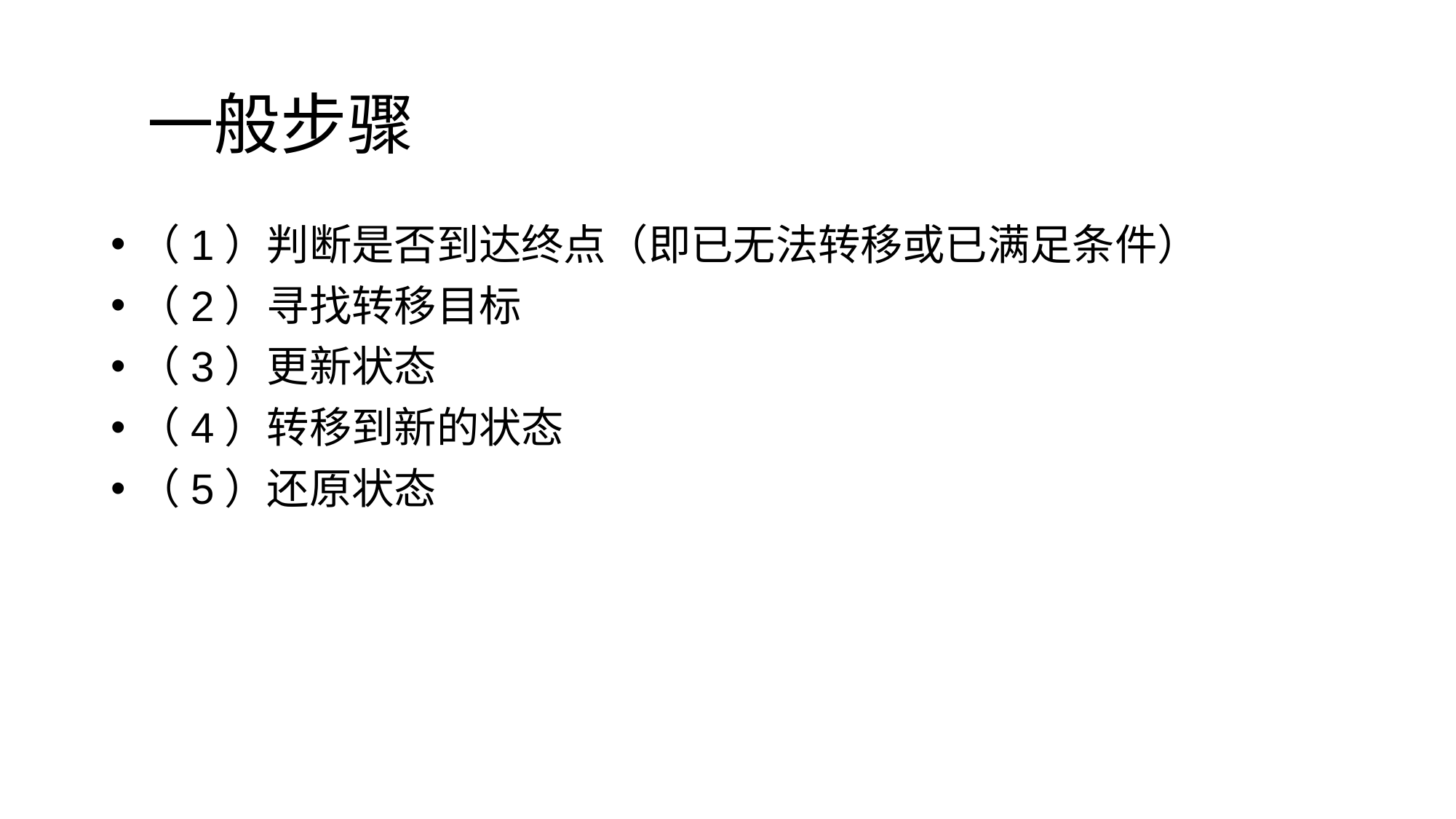

# 一般步骤
（1）判断是否到达终点（即已无法转移或已满足条件）
（2）寻找转移目标
（3）更新状态
（4）转移到新的状态
（5）还原状态